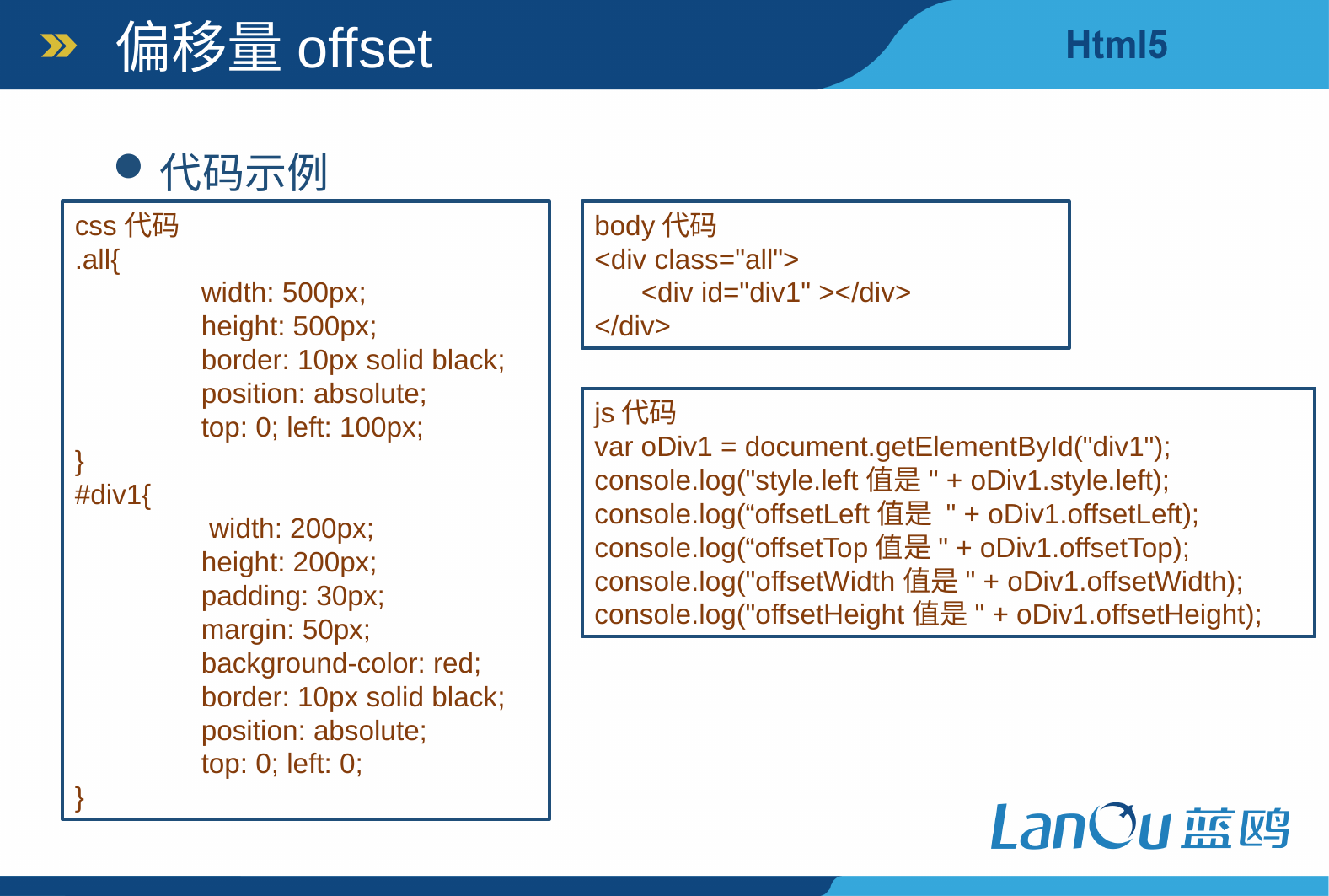

偏移量offset
代码示例

css代码
.all{
	width: 500px;
	height: 500px;
	border: 10px solid black;
	position: absolute;
	top: 0; left: 100px;
}
#div1{
      	 width: 200px;
	height: 200px;
	padding: 30px;
	margin: 50px;
	background-color: red;
	border: 10px solid black;
	position: absolute;
	top: 0; left: 0;
}
body代码
<div class="all">
      <div id="div1" ></div>
</div>
js代码
var oDiv1 = document.getElementById("div1");
console.log("style.left值是" + oDiv1.style.left);
console.log(“offsetLeft值是 " + oDiv1.offsetLeft);
console.log(“offsetTop值是" + oDiv1.offsetTop);
console.log("offsetWidth值是" + oDiv1.offsetWidth);
console.log("offsetHeight值是" + oDiv1.offsetHeight);